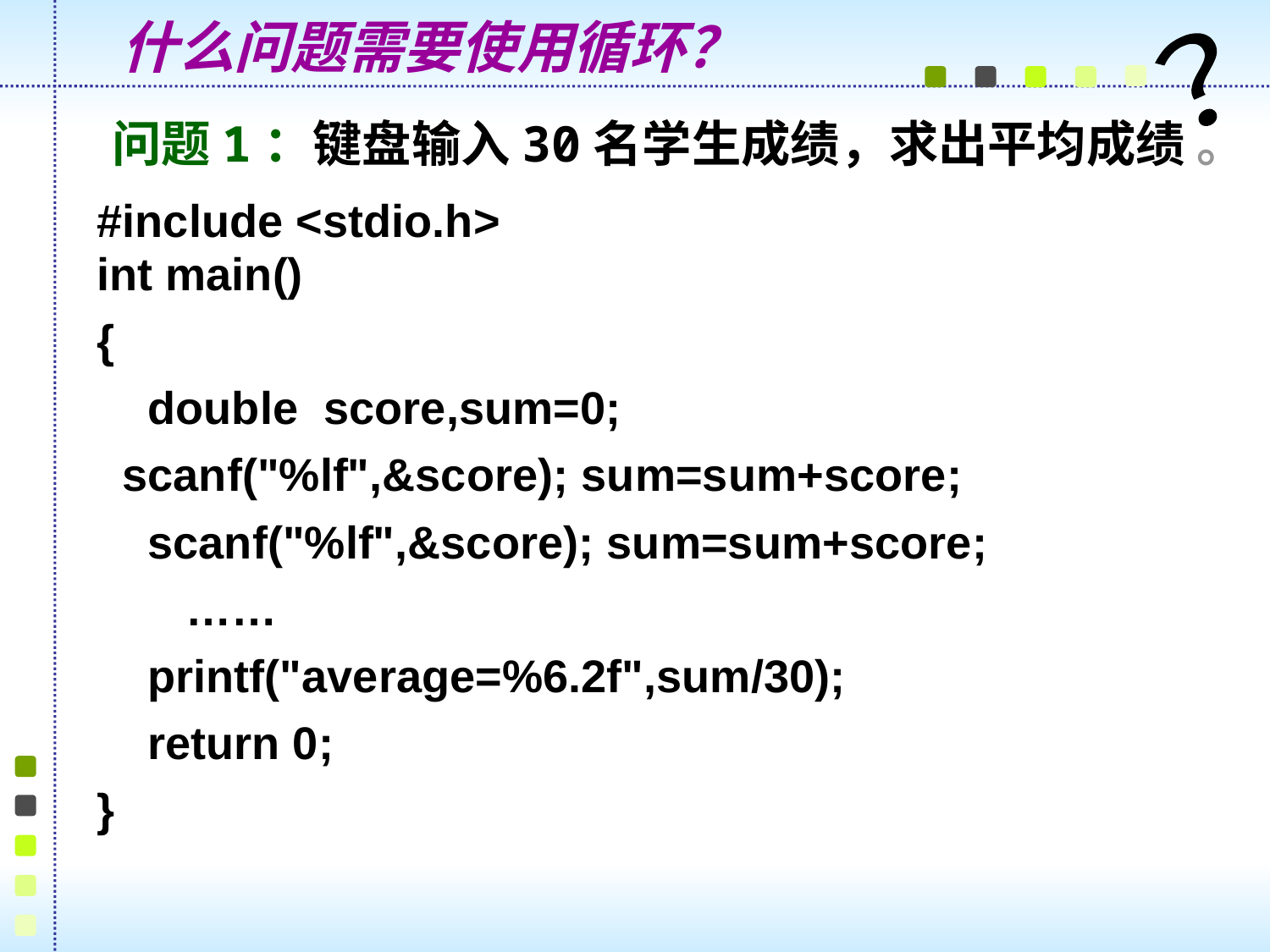

什么问题需要使用循环？
？
问题1：键盘输入30名学生成绩，求出平均成绩 。
#include <stdio.h>
int main()
{
    double  score,sum=0;
  scanf("%lf",&score); sum=sum+score;
    scanf("%lf",&score); sum=sum+score;
       ……
    printf("average=%6.2f",sum/30);
    return 0;
}